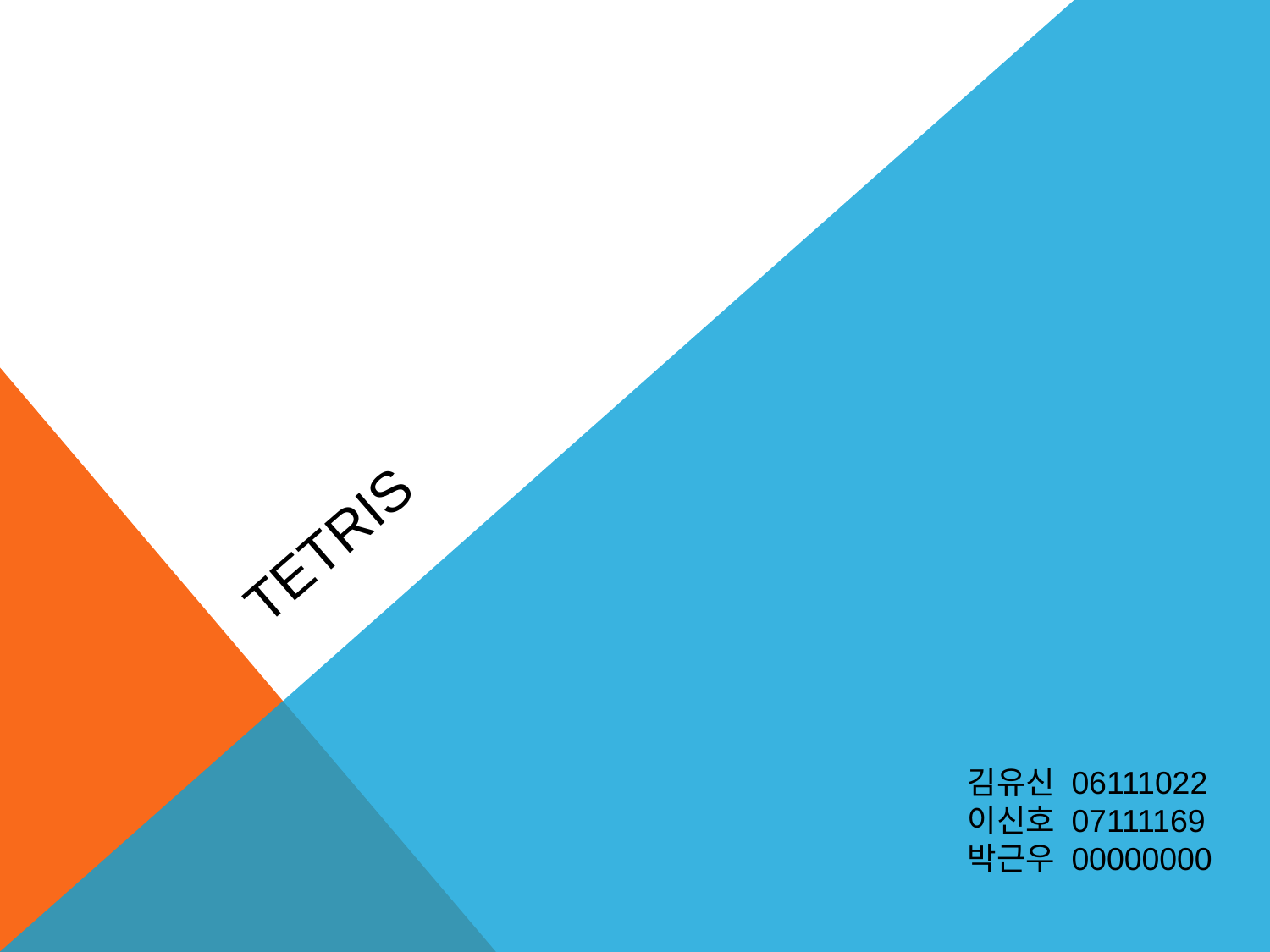

# Tetris
김유신 06111022
이신호 07111169
박근우 00000000